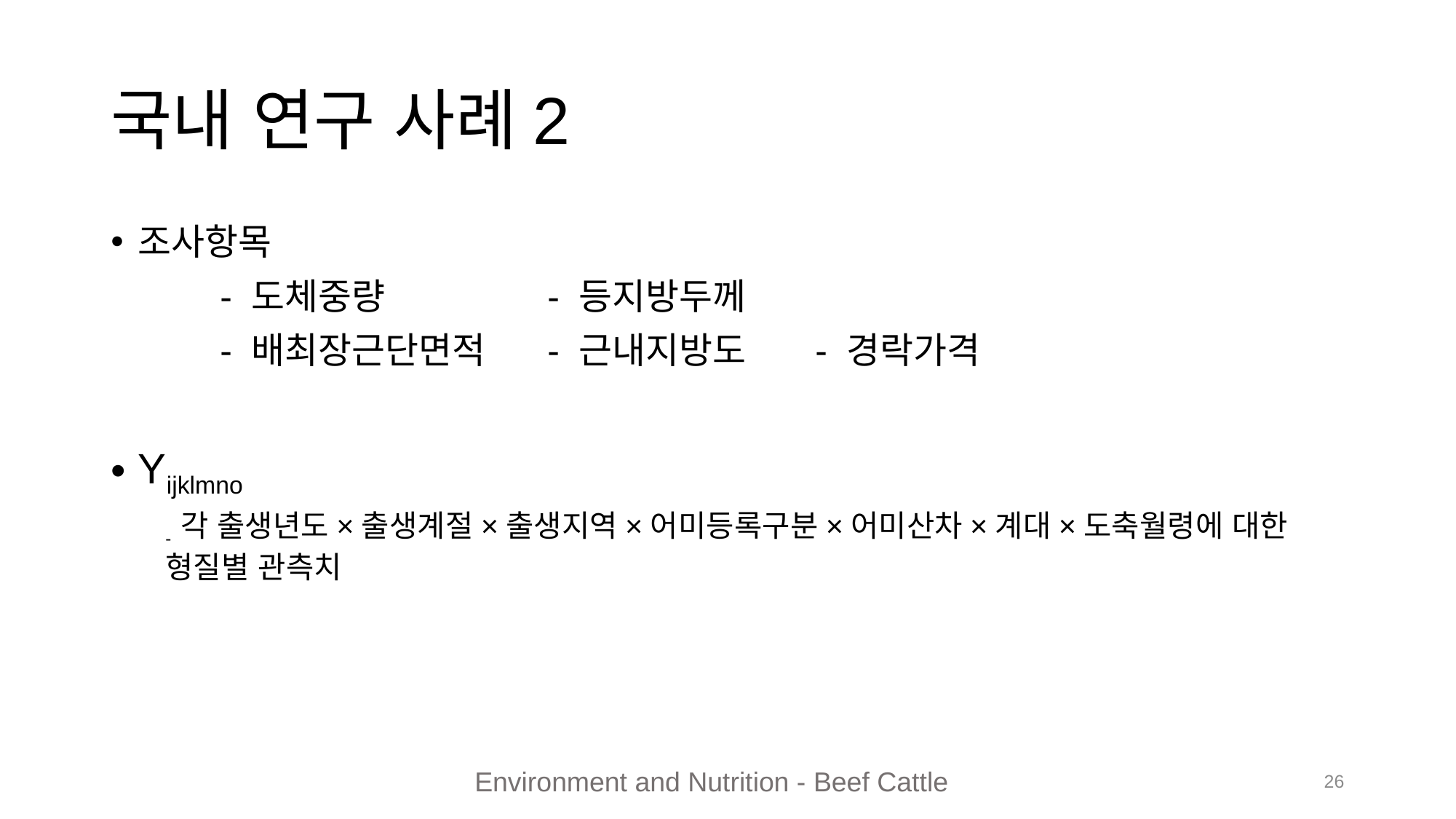

# 국내 연구 사례2
조사항목
	- 도체중량		- 등지방두께
	- 배최장근단면적	- 근내지방도	    - 경락가격

Yijklmno
- 각 출생년도×출생계절×출생지역×어미등록구분×어미산차×계대×도축월령에 대한 형질별 관측치

Environment and Nutrition - Beef Cattle
26